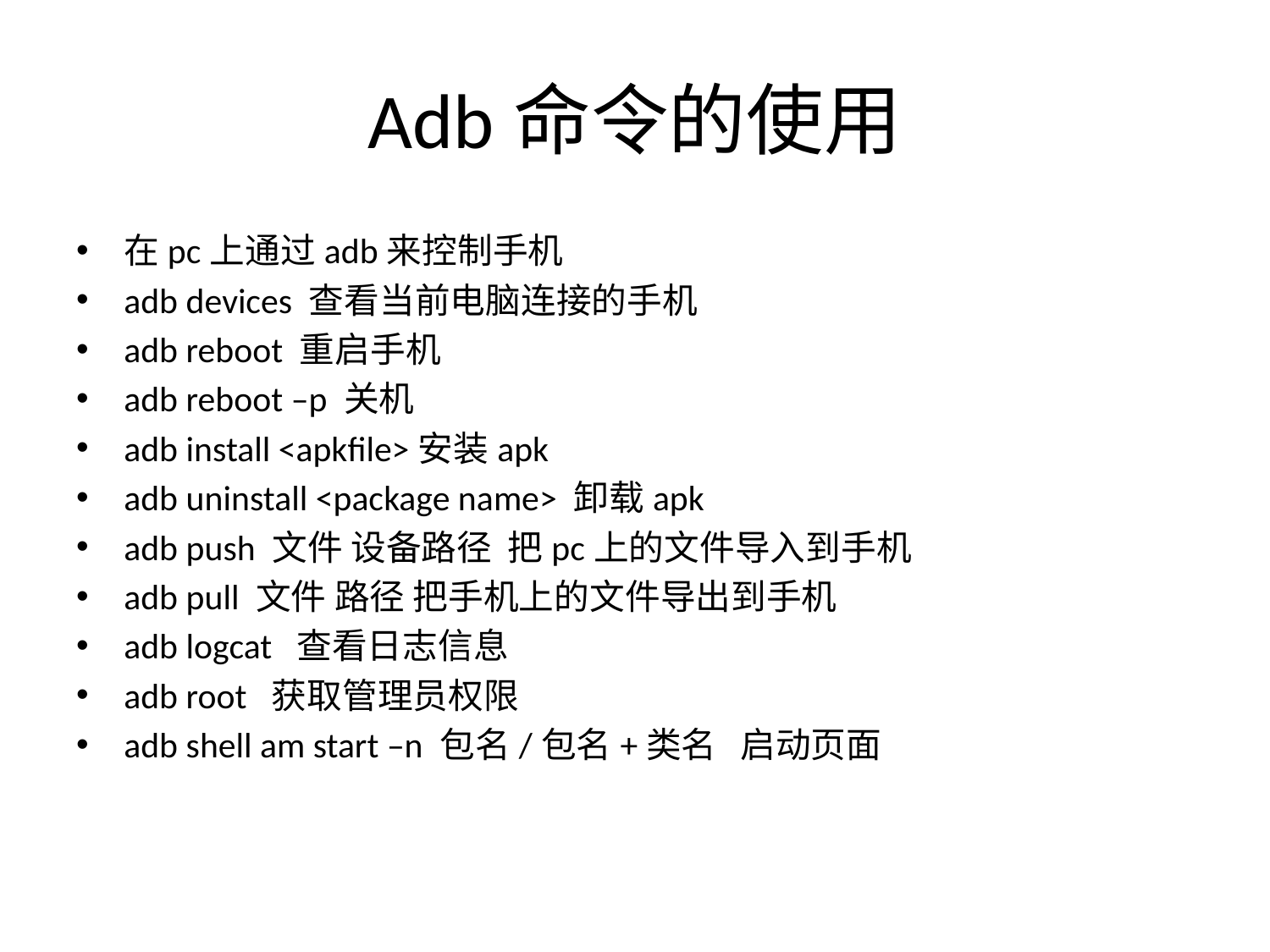

# Adb命令的使用
在pc上通过adb来控制手机
adb devices 查看当前电脑连接的手机
adb reboot 重启手机
adb reboot –p 关机
adb install <apkfile>安装apk
adb uninstall <package name> 卸载apk
adb push 文件 设备路径  把pc上的文件导入到手机
adb pull 文件 路径 把手机上的文件导出到手机
adb logcat  查看日志信息
adb root  获取管理员权限
adb shell am start –n 包名/包名+类名   启动页面